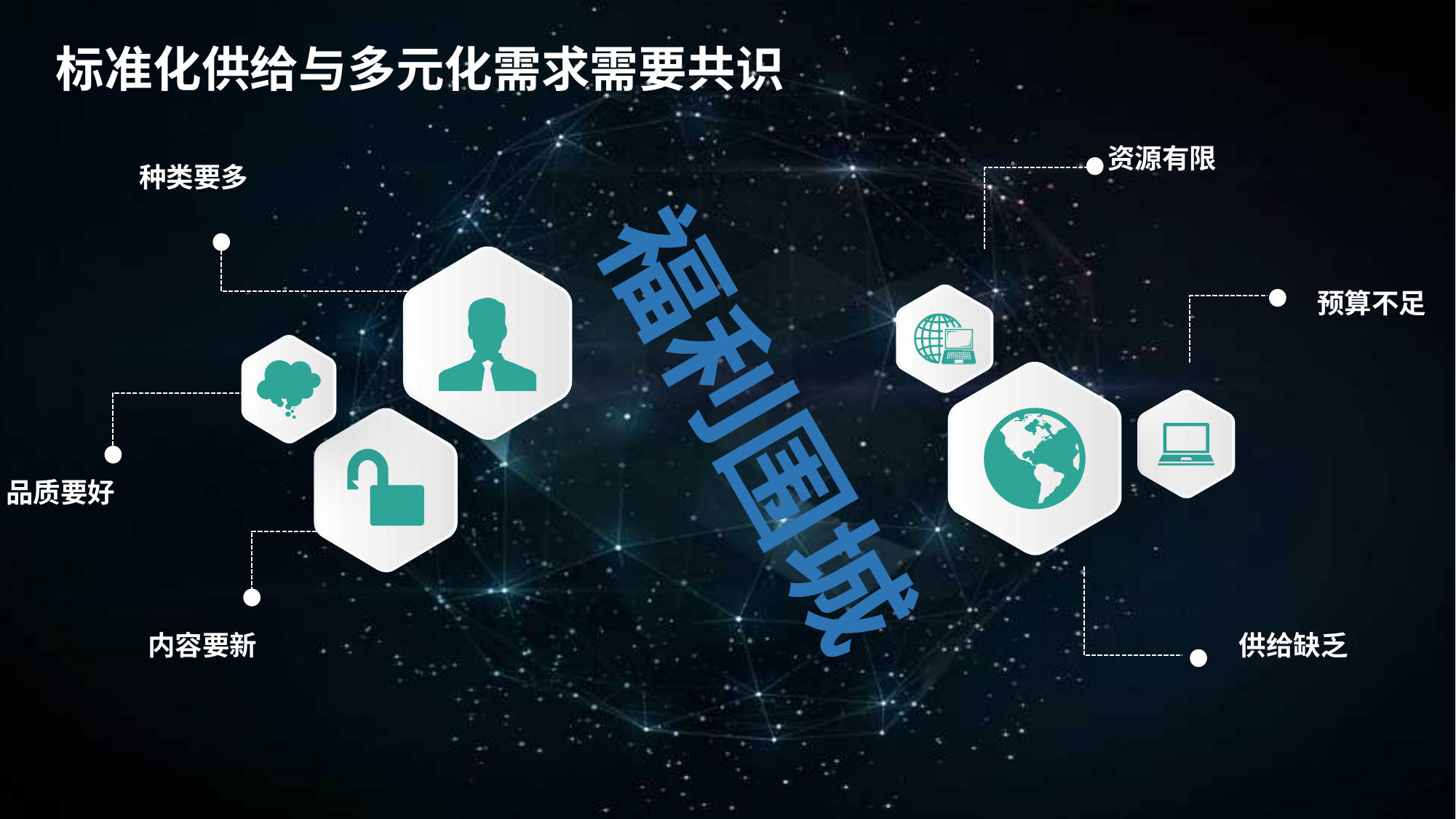

标准化供给与多元化需求需要共识
资源有限
预算不足

供给缺乏
种类要多

品质要好

内容要新

福利围城